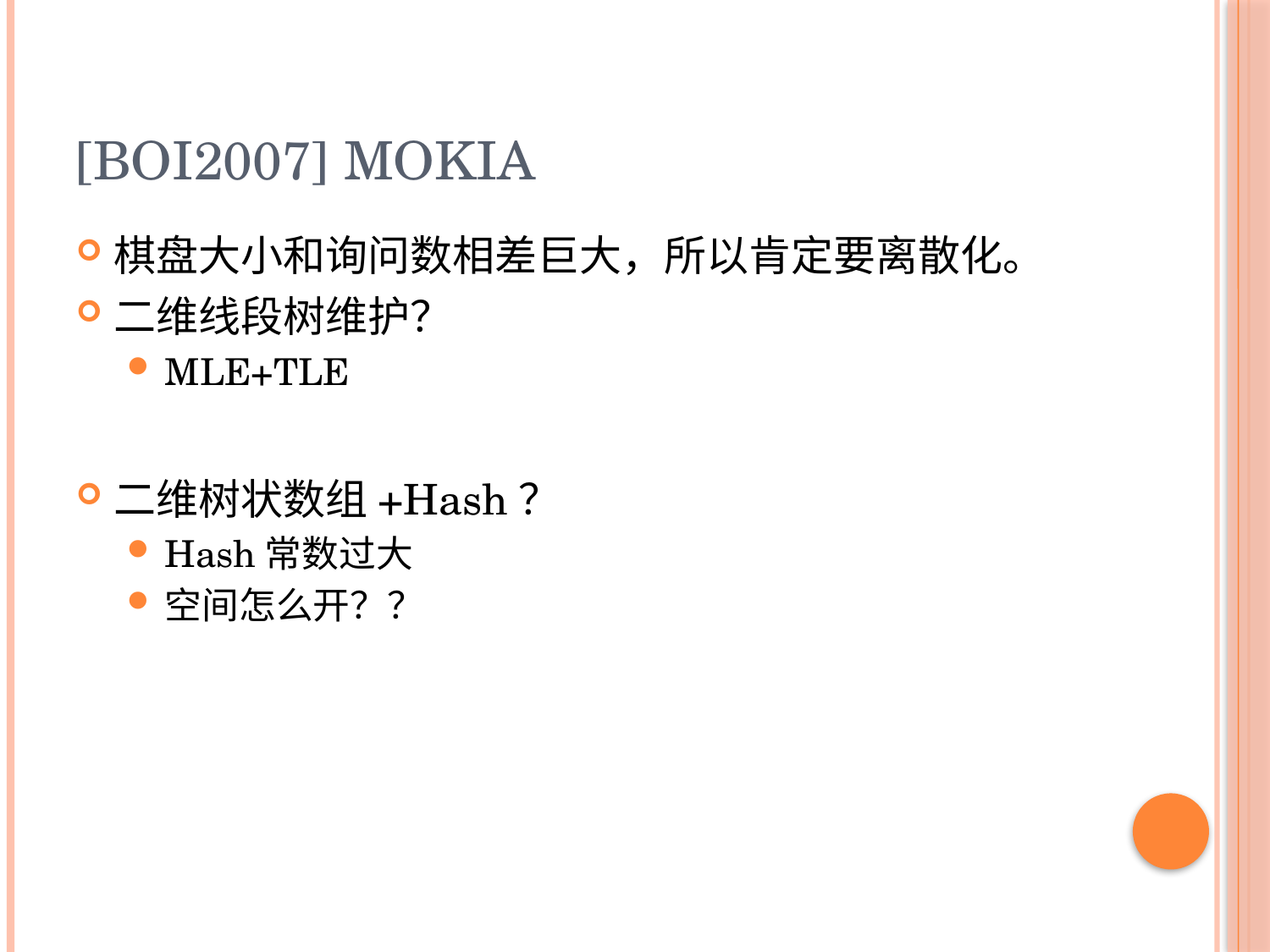

# [BOI2007] Mokia
棋盘大小和询问数相差巨大，所以肯定要离散化。
二维线段树维护？
MLE+TLE

二维树状数组+Hash？
Hash常数过大
空间怎么开？？